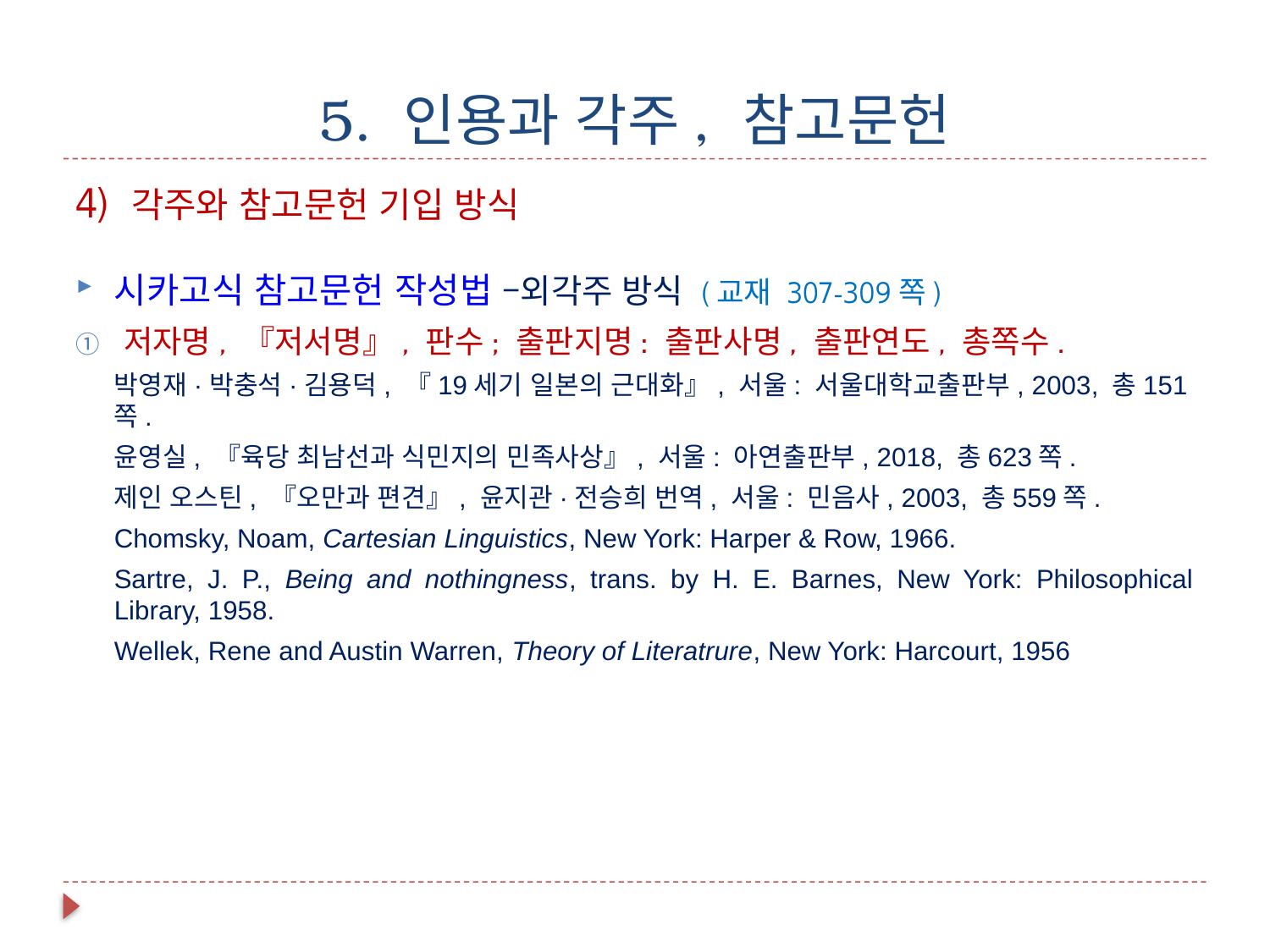

# 5. 인용과 각주, 참고문헌
4) 각주와 참고문헌 기입 방식

시카고식 참고문헌 작성법 –외각주 방식 (교재 307-309쪽)
저자명, 『저서명』, 판수; 출판지명: 출판사명, 출판연도, 총쪽수.
박영재·박충석·김용덕, 『19세기 일본의 근대화』, 서울: 서울대학교출판부, 2003, 총151쪽.
윤영실, 『육당 최남선과 식민지의 민족사상』, 서울: 아연출판부, 2018, 총623쪽.
제인 오스틴, 『오만과 편견』, 윤지관·전승희 번역, 서울: 민음사, 2003, 총559쪽.
Chomsky, Noam, Cartesian Linguistics, New York: Harper & Row, 1966.
Sartre, J. P., Being and nothingness, trans. by H. E. Barnes, New York: Philosophical Library, 1958.
Wellek, Rene and Austin Warren, Theory of Literatrure, New York: Harcourt, 1956